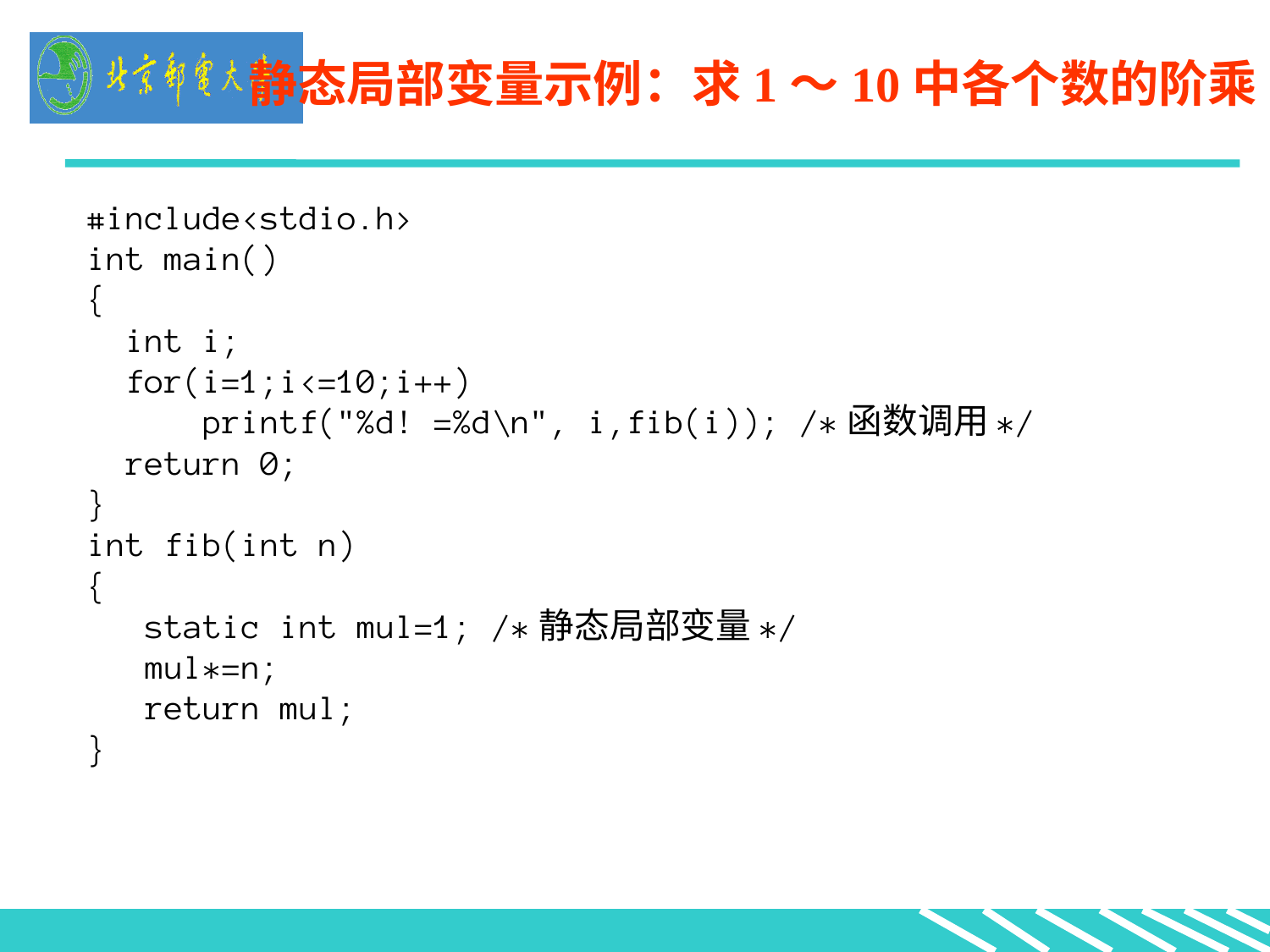

静态局部变量示例：求1～10中各个数的阶乘
#include<stdio.h>
int main()
{
  int i;
  for(i=1;i<=10;i++)
      printf("%d! =%d\n", i,fib(i)); /*函数调用*/
  return 0;
}
int fib(int n)
{
   static int mul=1; /*静态局部变量*/
   mul*=n;
   return mul;
}